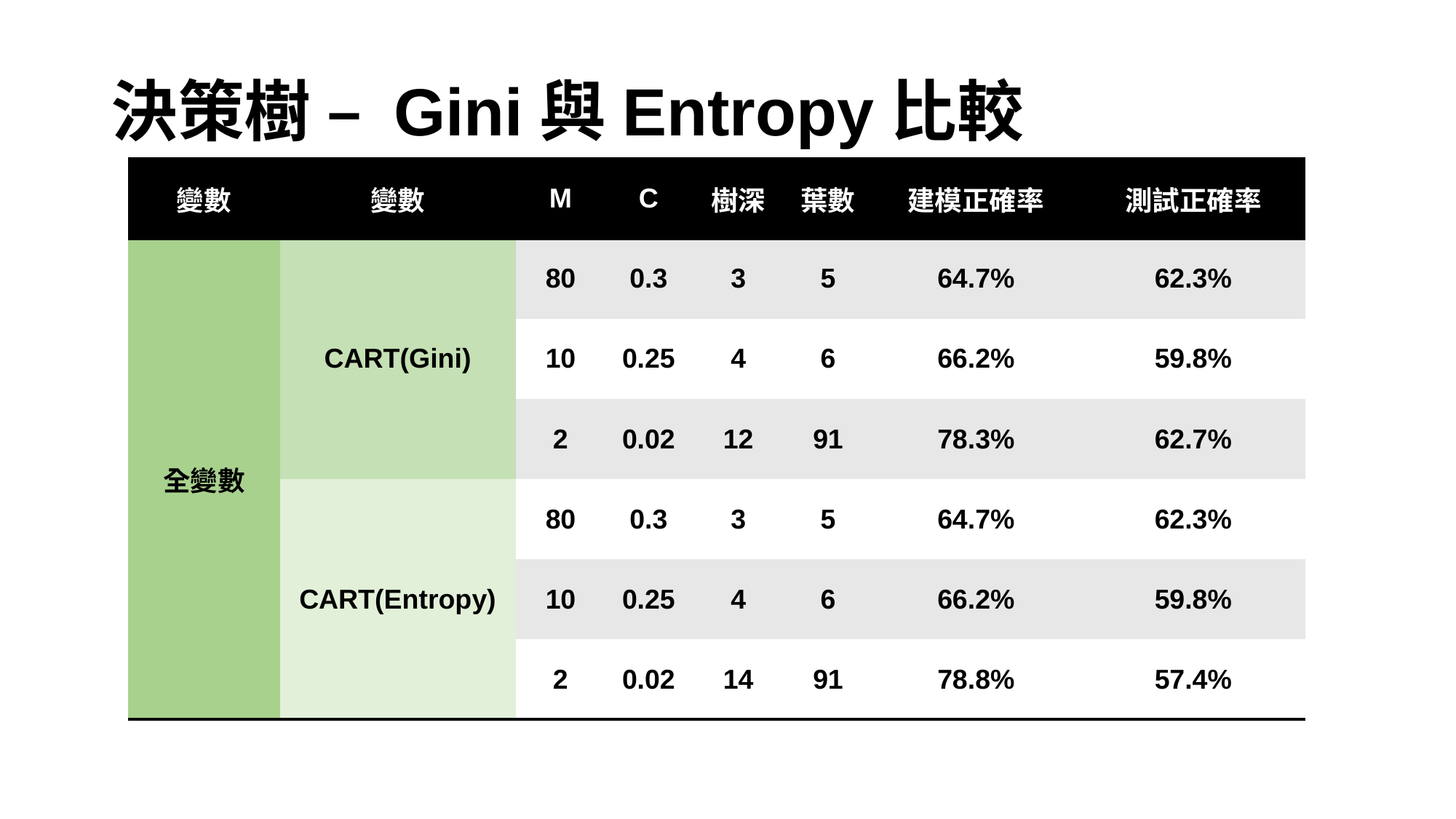

# 決策樹 – Gini與Entropy比較
| 變數 | 變數 | M | C | 樹深 | 葉數 | 建模正確率 | 測試正確率 |
| --- | --- | --- | --- | --- | --- | --- | --- |
| 全變數 | CART(Gini) | 80 | 0.3 | 3 | 5 | 64.7% | 62.3% |
| 部分變數 | 部分變數 | 10 | 0.25 | 4 | 6 | 66.2% | 59.8% |
| CART(Entropy) | 全變數 | 2 | 0.02 | 12 | 91 | 78.3% | 62.7% |
| Drowning\_results | CART(Entropy) | 80 | 0.3 | 3 | 5 | 64.7% | 62.3% |
| C4.5 | 全變數 | 10 | 0.25 | 4 | 6 | 66.2% | 59.8% |
|  | 部分變數 | 2 | 0.02 | 14 | 91 | 78.8% | 57.4% |